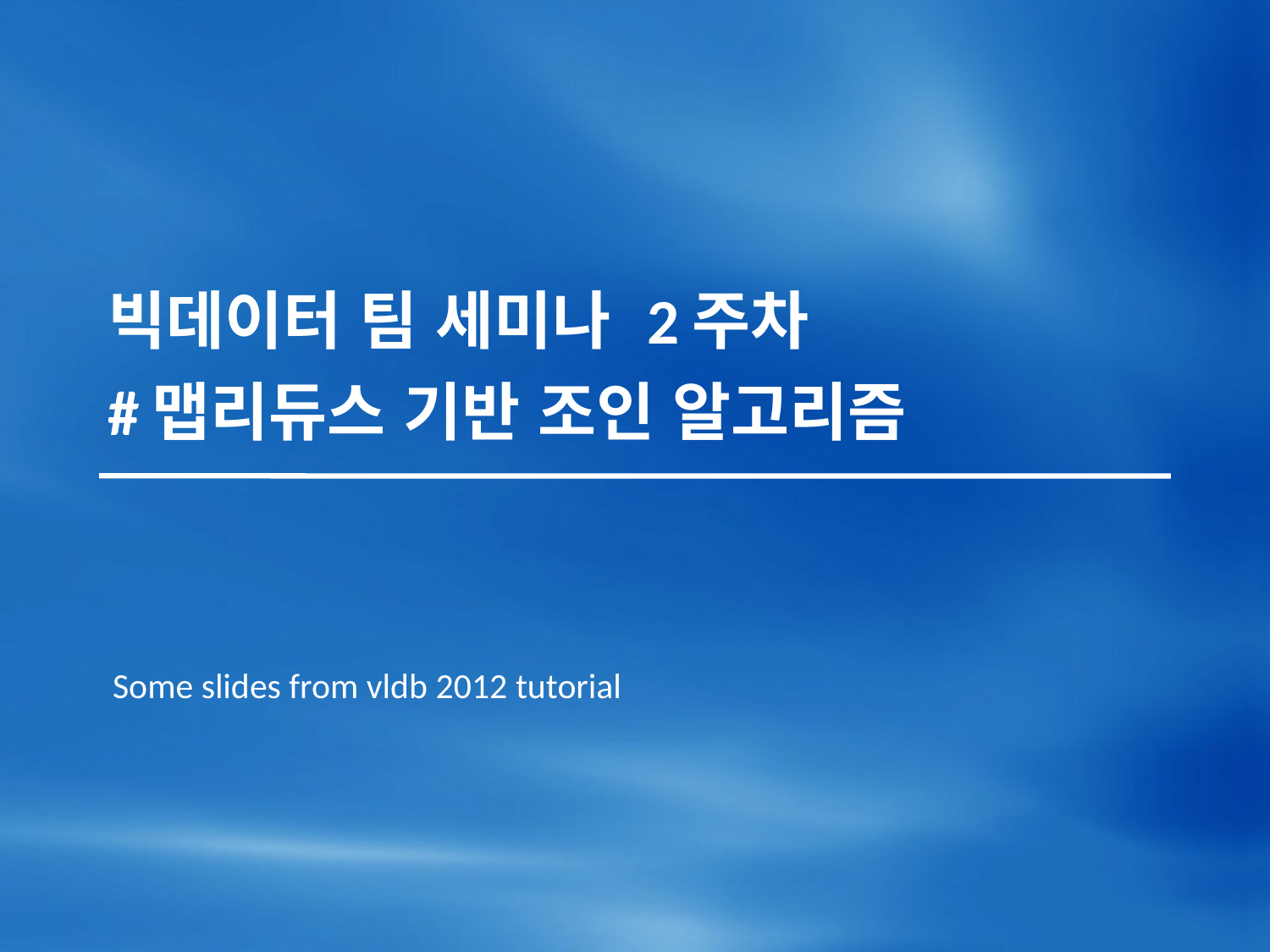

# 빅데이터 팀 세미나 2주차 #맵리듀스 기반 조인 알고리즘

Some slides from vldb 2012 tutorial